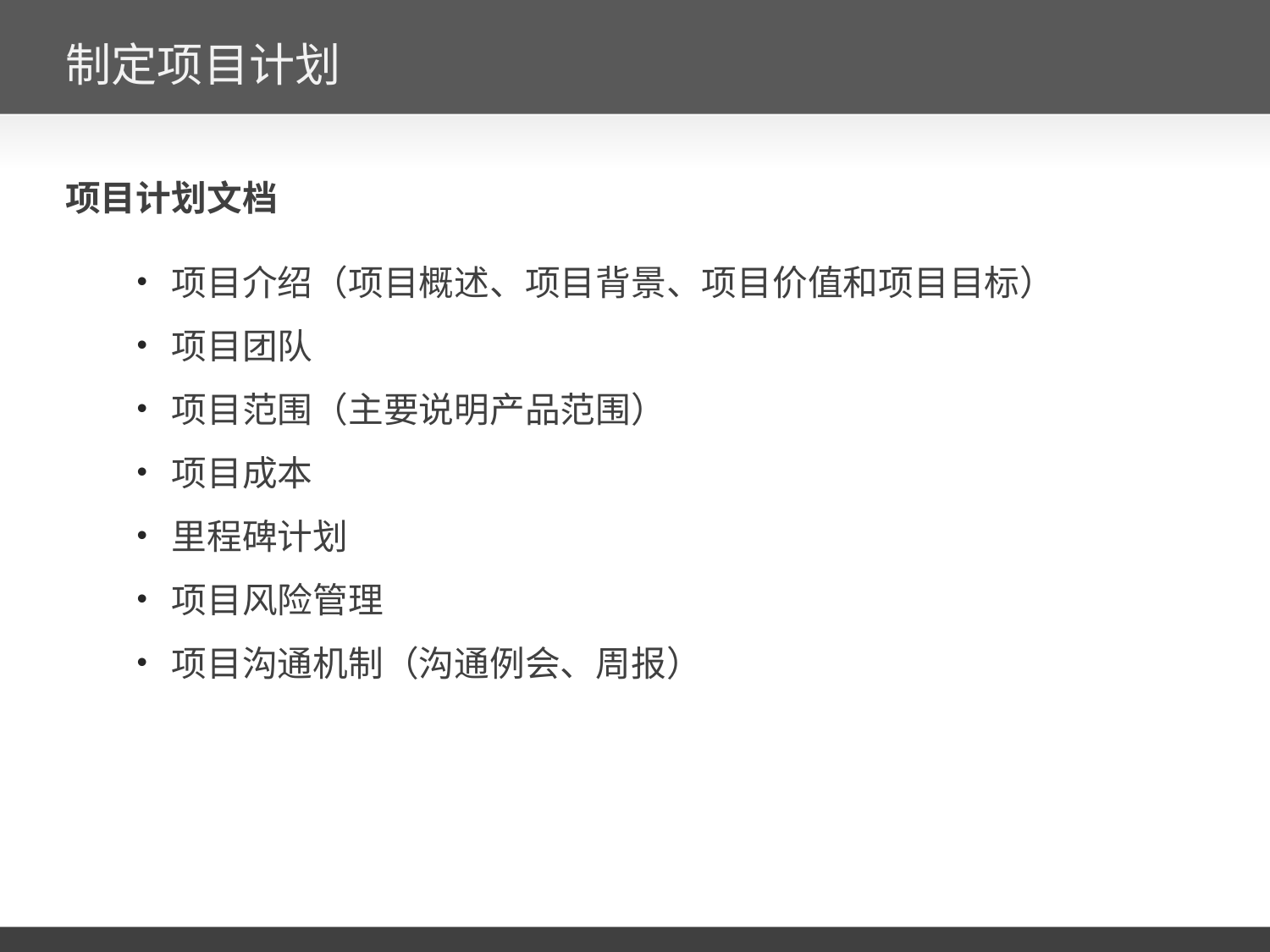

# 制定项目计划
项目计划文档
  项目介绍（项目概述、项目背景、项目价值和项目目标）
  项目团队
  项目范围（主要说明产品范围）
  项目成本
  里程碑计划
  项目风险管理
  项目沟通机制（沟通例会、周报）